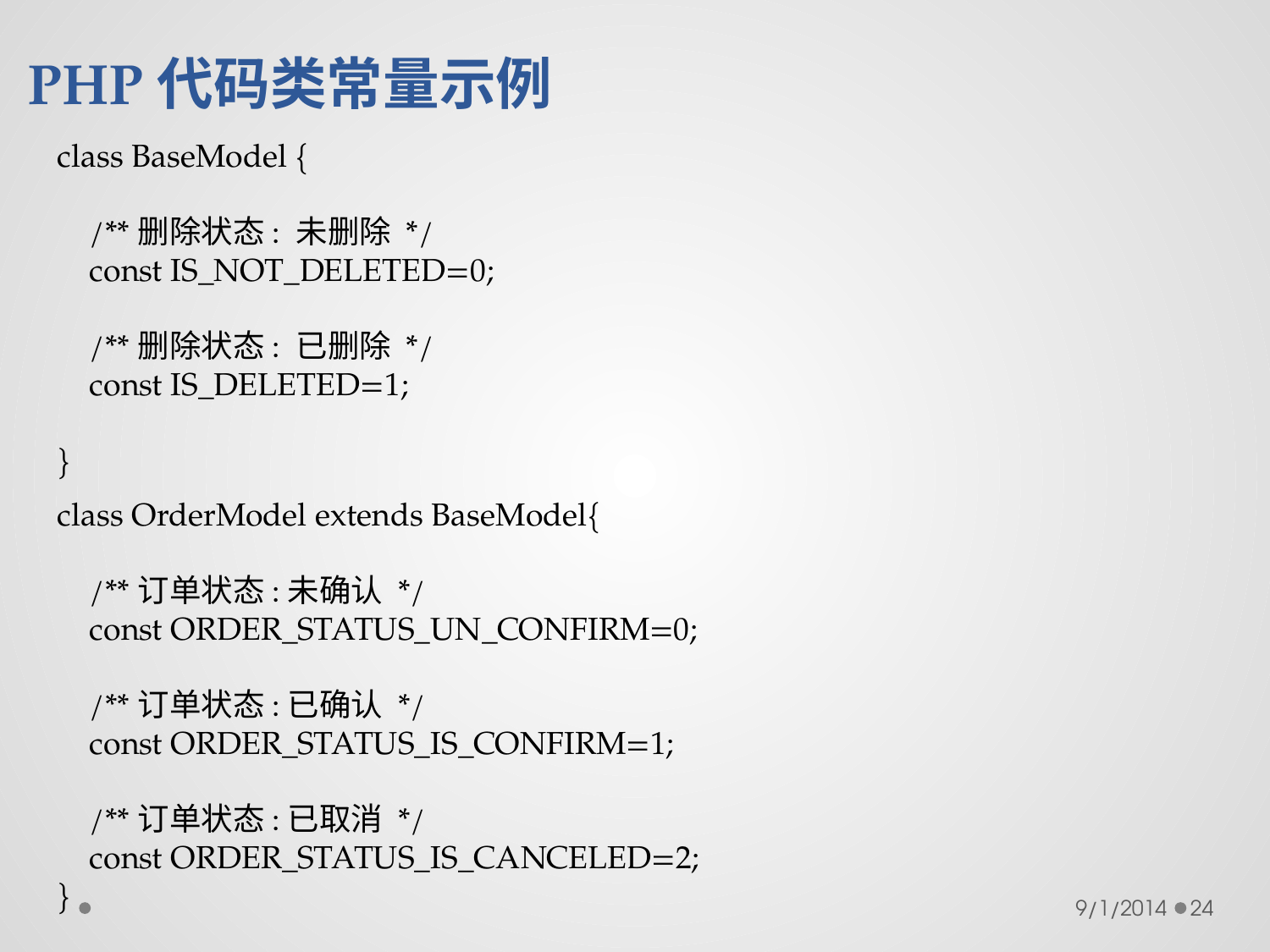

PHP代码类常量示例
class BaseModel {

    /**删除状态: 未删除 */
    const IS_NOT_DELETED=0;

    /**删除状态: 已删除 */
    const IS_DELETED=1;

}
class OrderModel extends BaseModel{

    /**订单状态:未确认 */
    const ORDER_STATUS_UN_CONFIRM=0;

    /**订单状态:已确认 */
    const ORDER_STATUS_IS_CONFIRM=1;

    /**订单状态:已取消 */
    const ORDER_STATUS_IS_CANCELED=2;
}
9/1/2014
24